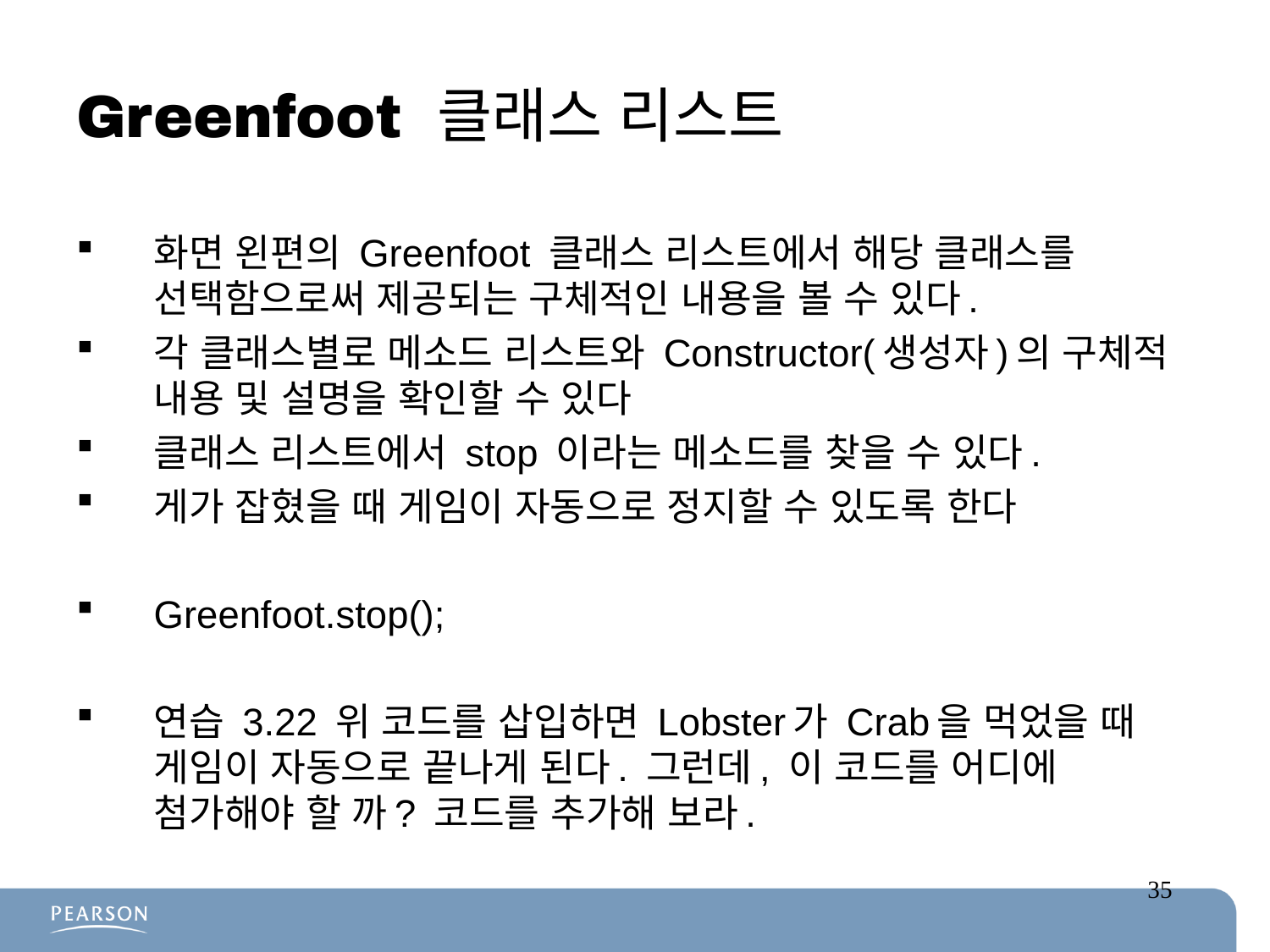

# Greenfoot 클래스 리스트
화면 왼편의 Greenfoot 클래스 리스트에서 해당 클래스를 선택함으로써 제공되는 구체적인 내용을 볼 수 있다.
각 클래스별로 메소드 리스트와 Constructor(생성자)의 구체적 내용 및 설명을 확인할 수 있다
클래스 리스트에서 stop 이라는 메소드를 찾을 수 있다.
게가 잡혔을 때 게임이 자동으로 정지할 수 있도록 한다

Greenfoot.stop();

연습 3.22 위 코드를 삽입하면 Lobster가 Crab을 먹었을 때 게임이 자동으로 끝나게 된다. 그런데, 이 코드를 어디에 첨가해야 할 까? 코드를 추가해 보라.
35